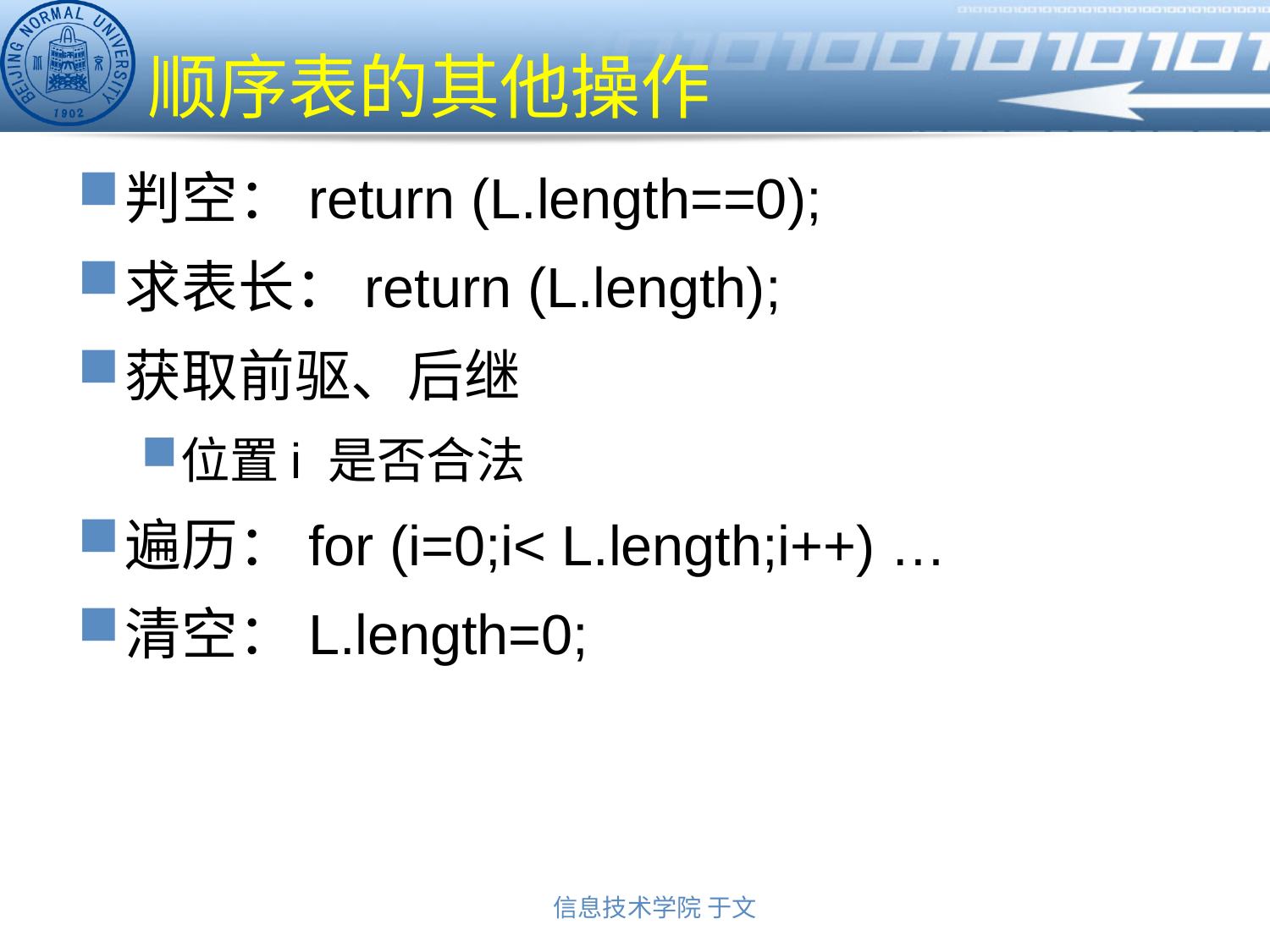

# 顺序表的其他操作
判空：return (L.length==0);
求表长：return (L.length);
获取前驱、后继
位置i 是否合法
遍历：for (i=0;i< L.length;i++) …
清空：L.length=0;